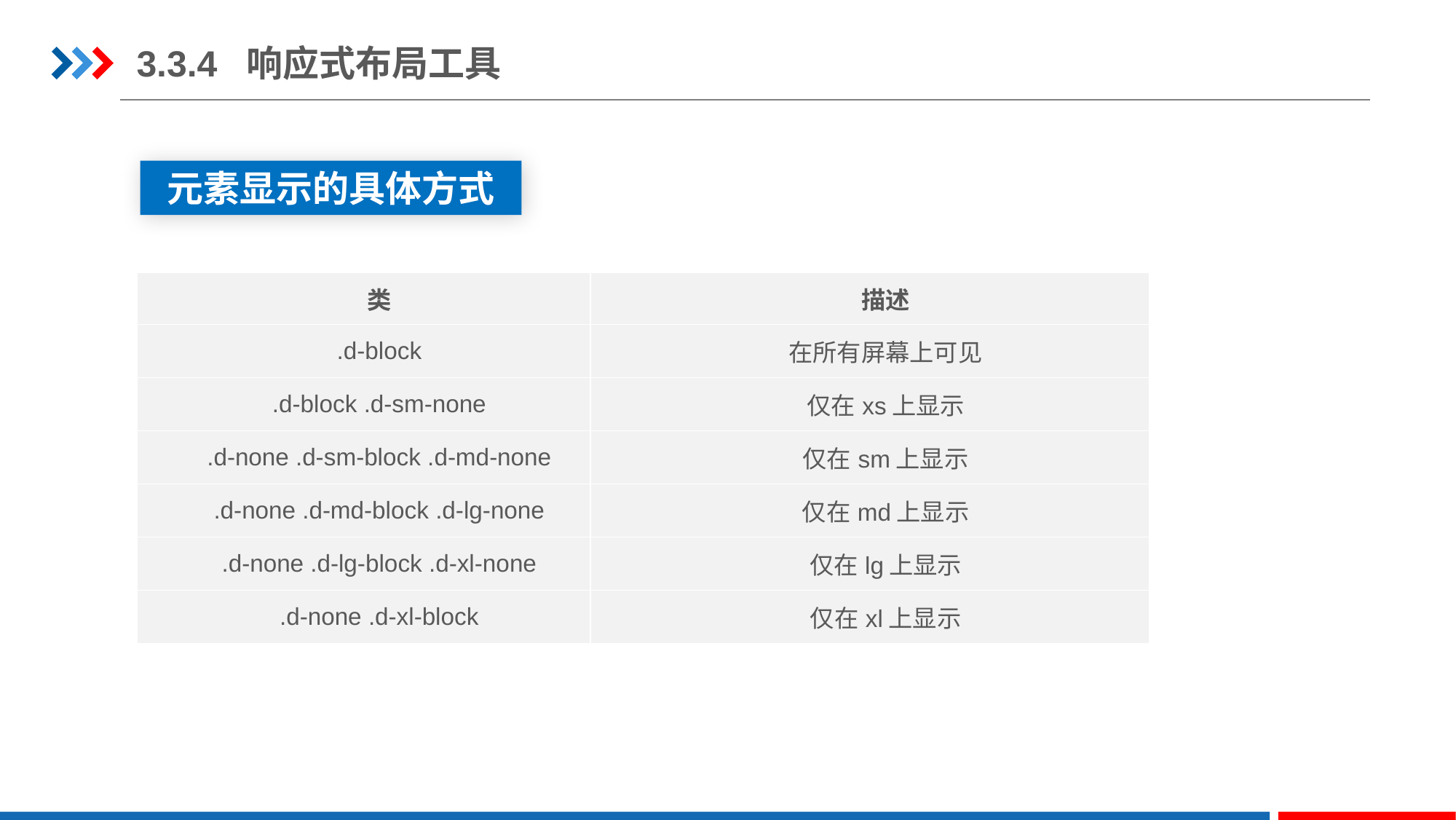

3.3.4  响应式布局工具
元素显示的具体方式
| 类 | 描述 |
| --- | --- |
| .d-block | 在所有屏幕上可见 |
| .d-block .d-sm-none | 仅在xs上显示 |
| .d-none .d-sm-block .d-md-none | 仅在sm上显示 |
| .d-none .d-md-block .d-lg-none | 仅在md上显示 |
| .d-none .d-lg-block .d-xl-none | 仅在lg上显示 |
| .d-none .d-xl-block | 仅在xl上显示 |